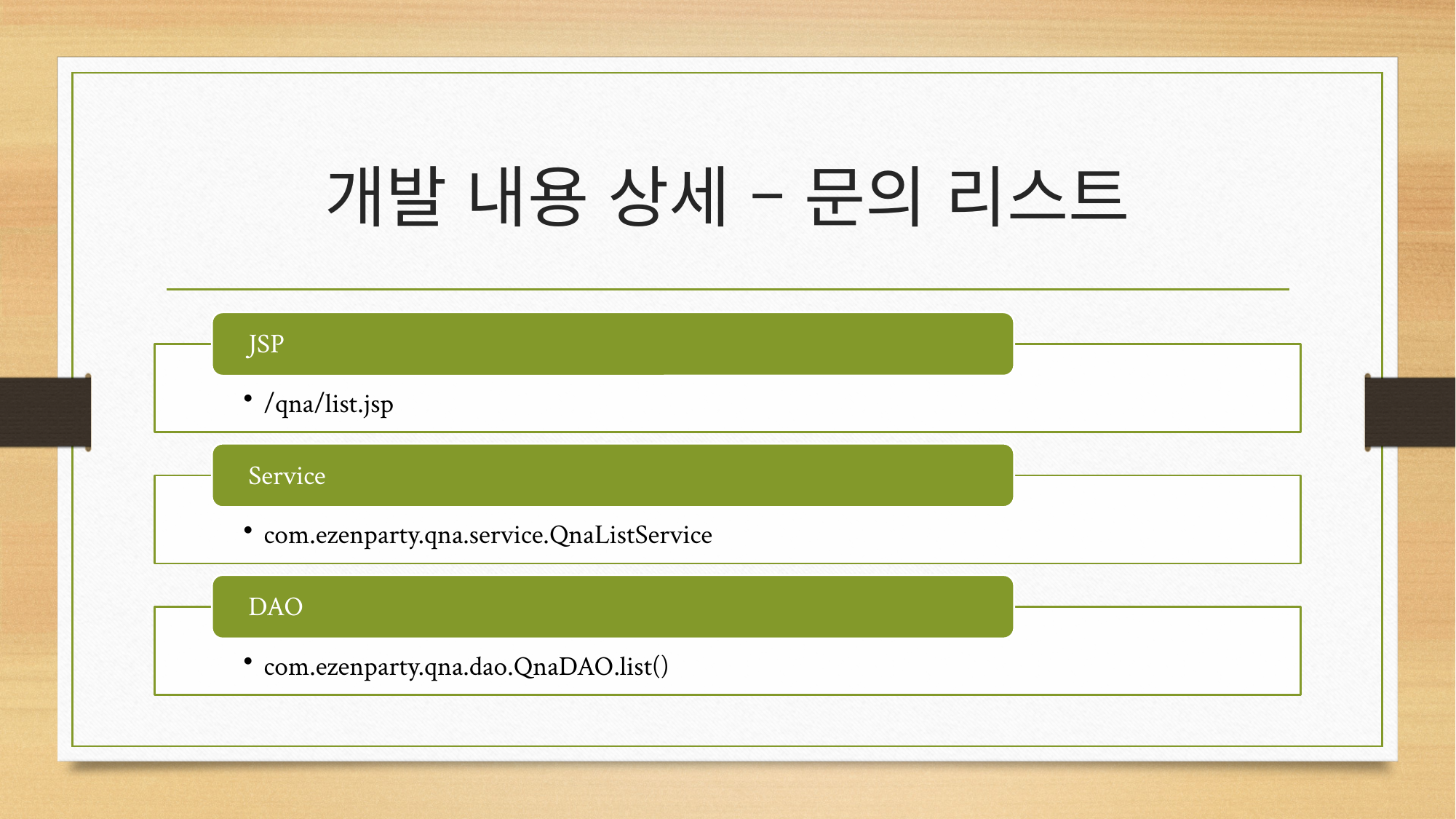

# 개발 내용 상세 – 문의 리스트
/qna/list.jsp
JSP
com.ezenparty.qna.service.QnaListService
Service
com.ezenparty.qna.dao.QnaDAO.list()
DAO